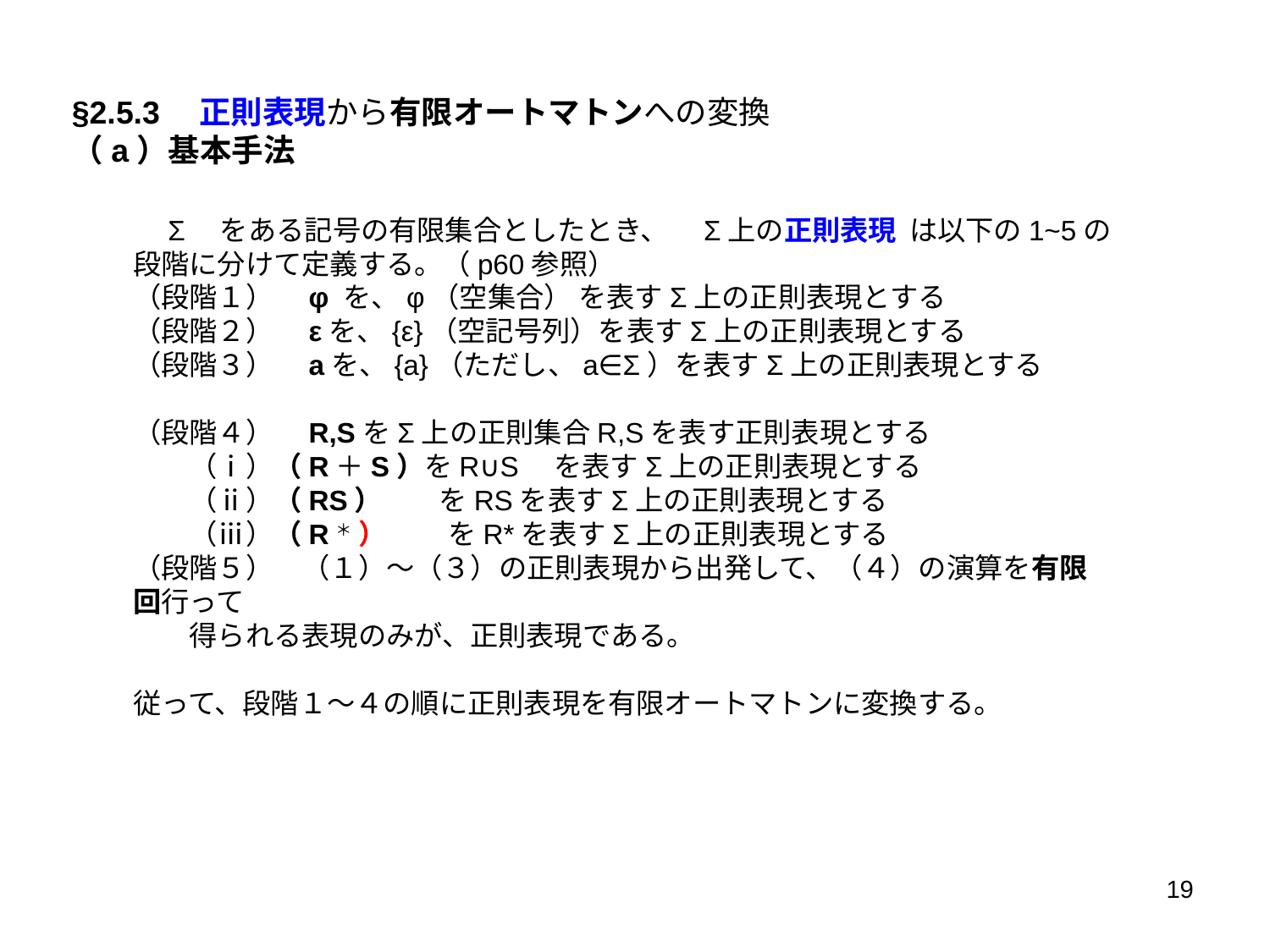

§2.5.3　正則表現から有限オートマトンへの変換
（a）基本手法
　Σ　をある記号の有限集合としたとき、　Σ上の正則表現  は以下の1~5の
段階に分けて定義する。（p60参照）
（段階１）　φ を、φ（空集合） を表すΣ上の正則表現とする
（段階２）　εを、{ε}（空記号列）を表すΣ上の正則表現とする
（段階３）　aを、{a}（ただし、a∈Σ）を表すΣ上の正則表現とする

（段階４）　R,SをΣ上の正則集合R,Sを表す正則表現とする
　　（ⅰ）（R＋S）をR∪S　を表すΣ上の正則表現とする
　　（ⅱ）（RS）　　をRSを表すΣ上の正則表現とする
　　（ⅲ）（R＊ ） 　　　 をR*を表すΣ上の正則表現とする
（段階５）　（１）～（３）の正則表現から出発して、（４）の演算を有限回行って
　　得られる表現のみが、正則表現である。

従って、段階１～４の順に正則表現を有限オートマトンに変換する。
19